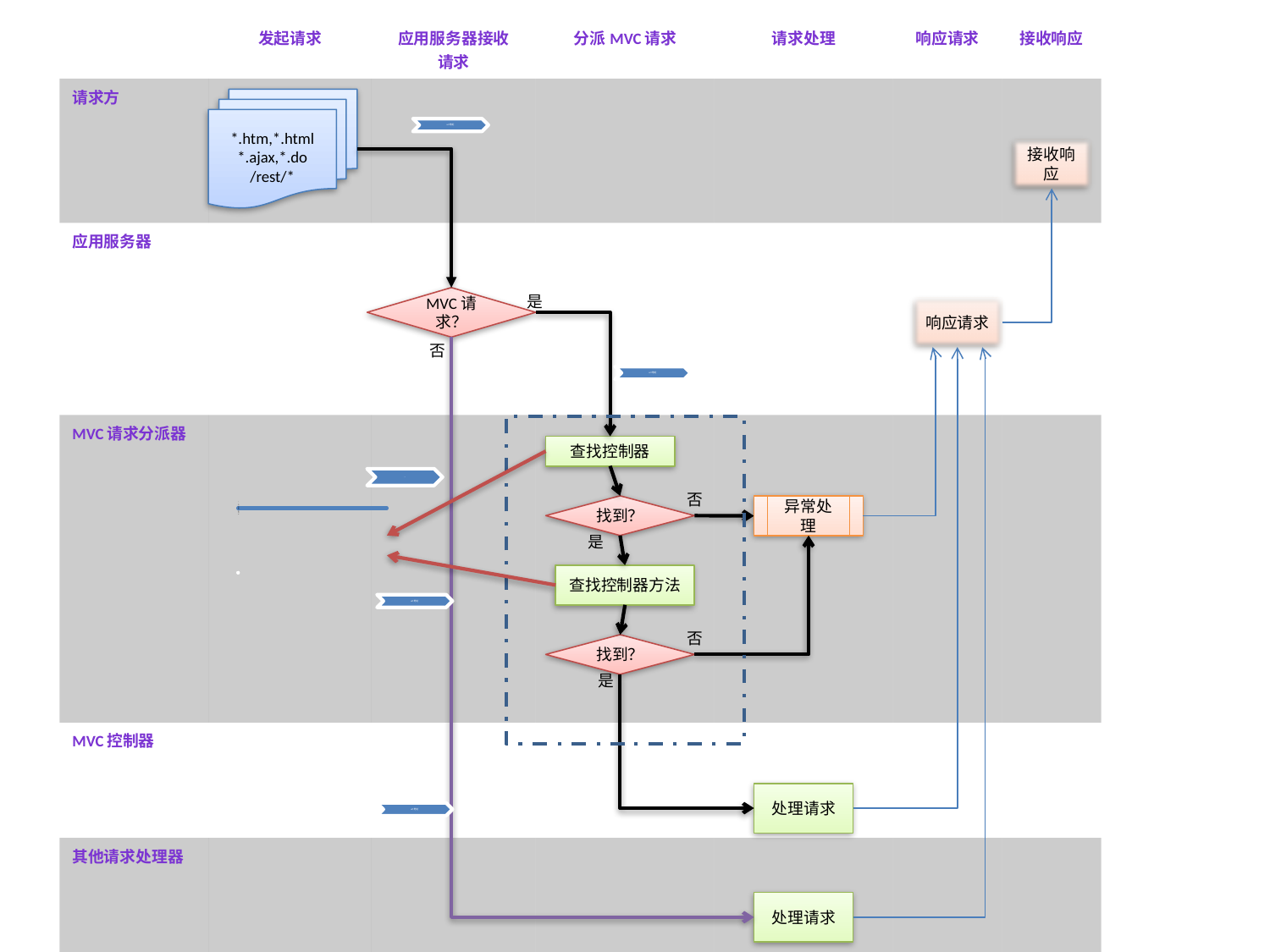

|  | 发起请求 | 应用服务器接收 请求 | 分派mvc请求 | 请求处理 | 响应请求 | 接收响应 |
| --- | --- | --- | --- | --- | --- | --- |
| 请求方 |  |  |  |  |  |  |
| 应用服务器 |  |  |  |  |  |  |
| MVC请求分派器 |  |  |  |  |  |  |
| MVC控制器 |  |  |  |  |  |  |
| 其他请求处理器 |  |  |  |  |  |  |
*.htm,*.html
*.ajax,*.do
/rest/*
url地址
接收响应
是
MVC请求？
响应请求
否
url地址

查找控制器
url地址
url和控制器映射规则表
否
找到？
异常处理
是
查找控制器方法
url地址
否
找到？
是
处理请求
url地址
处理请求